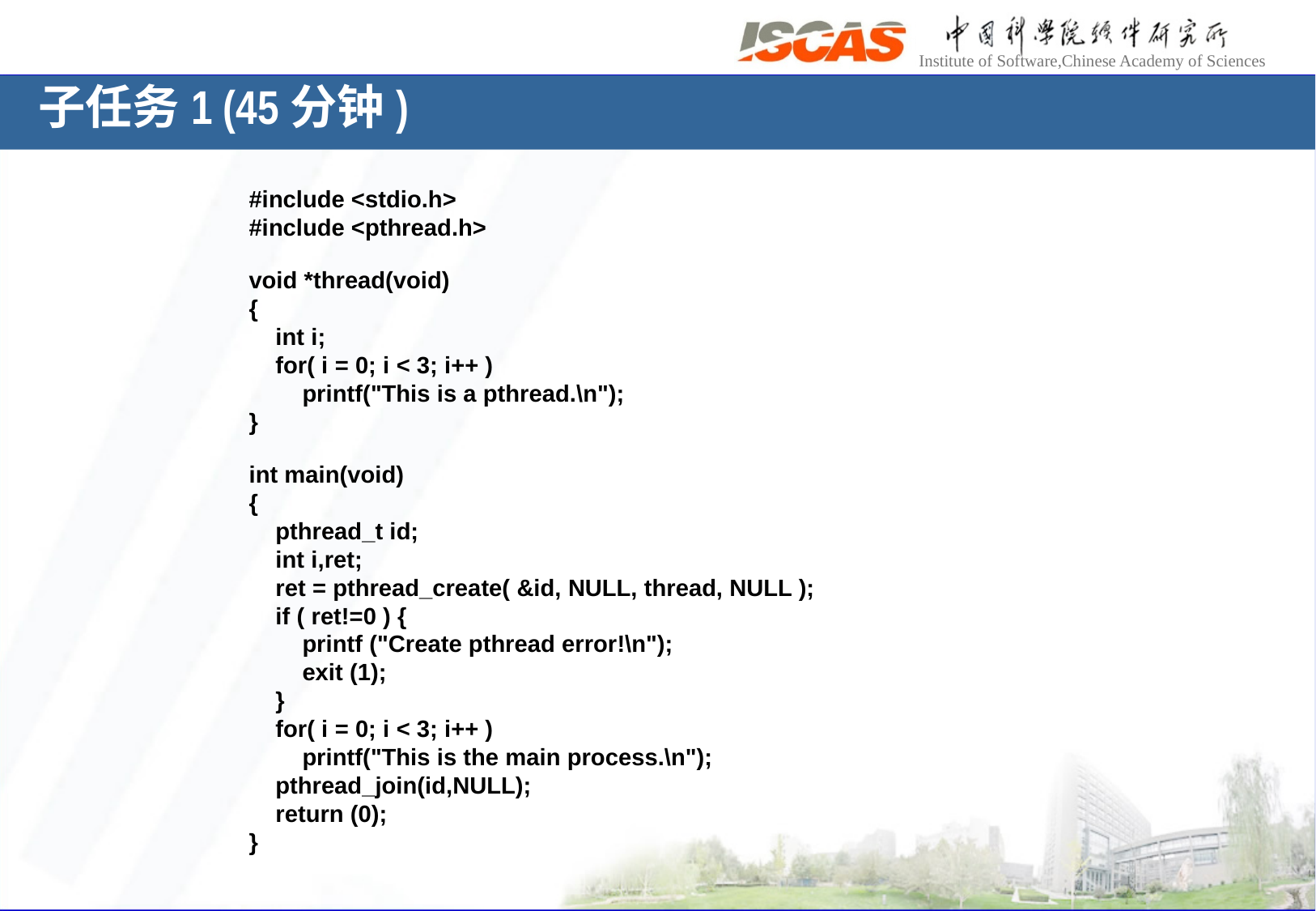

子任务1 (45分钟)
#include <stdio.h>
#include <pthread.h>

void *thread(void)
{
    int i;
    for( i = 0; i < 3; i++ )
        printf("This is a pthread.\n");
}

int main(void)
{
    pthread_t id;
    int i,ret;
    ret = pthread_create( &id, NULL, thread, NULL );
    if ( ret!=0 ) {
        printf ("Create pthread error!\n");
        exit (1);
    }
    for( i = 0; i < 3; i++ )
        printf("This is the main process.\n");
    pthread_join(id,NULL);
    return (0);
}